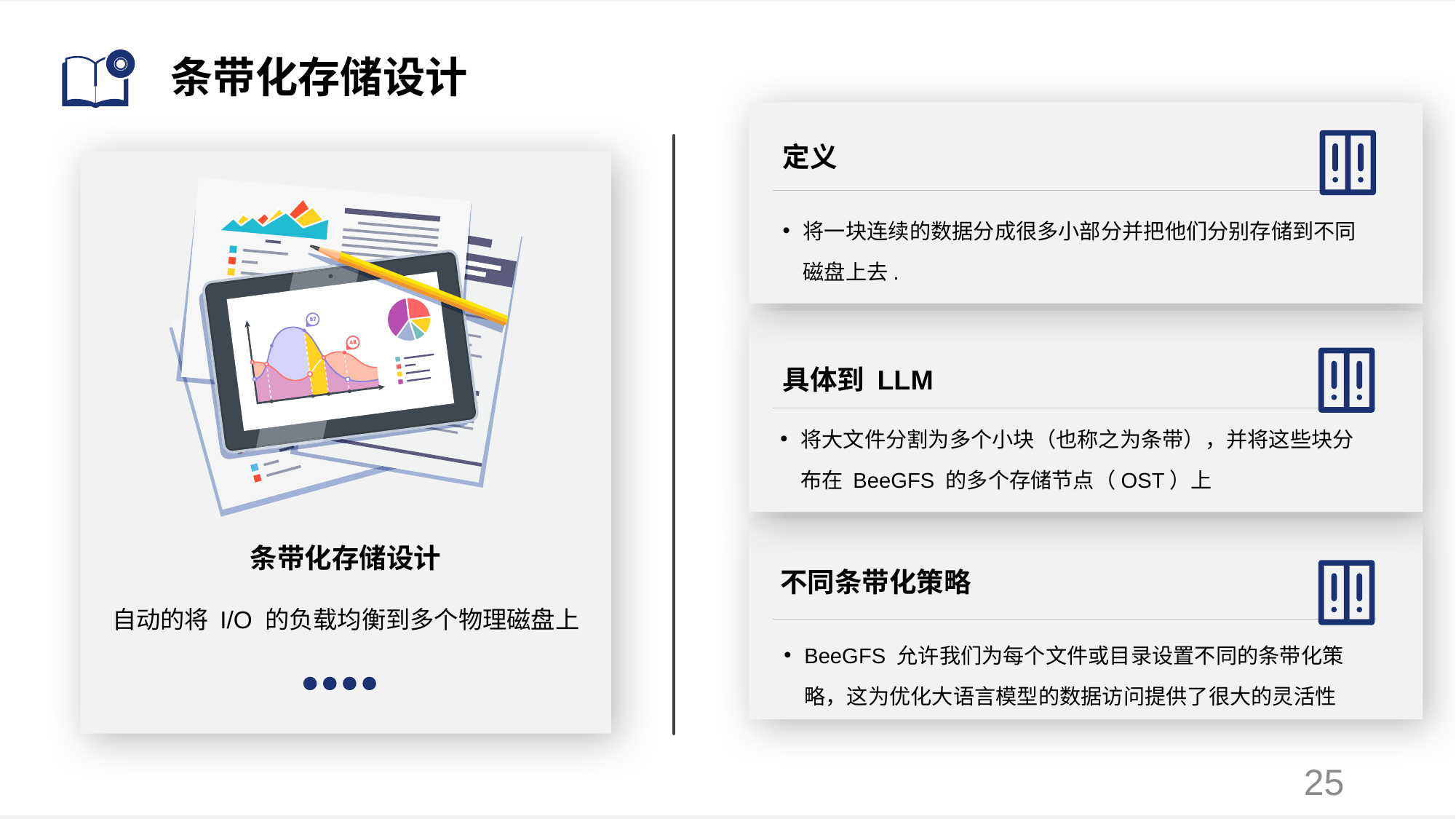

# 条带化存储设计

定义

将一块连续的数据分成很多小部分并把他们分别存储到不同磁盘上去.

具体到 LLM

将大文件分割为多个小块（也称之为条带），并将这些块分布在 BeeGFS 的多个存储节点（OST）上

条带化存储设计
不同条带化策略

自动的将 I/O 的负载均衡到多个物理磁盘上
BeeGFS 允许我们为每个文件或目录设置不同的条带化策略，这为优化大语言模型的数据访问提供了很大的灵活性

25